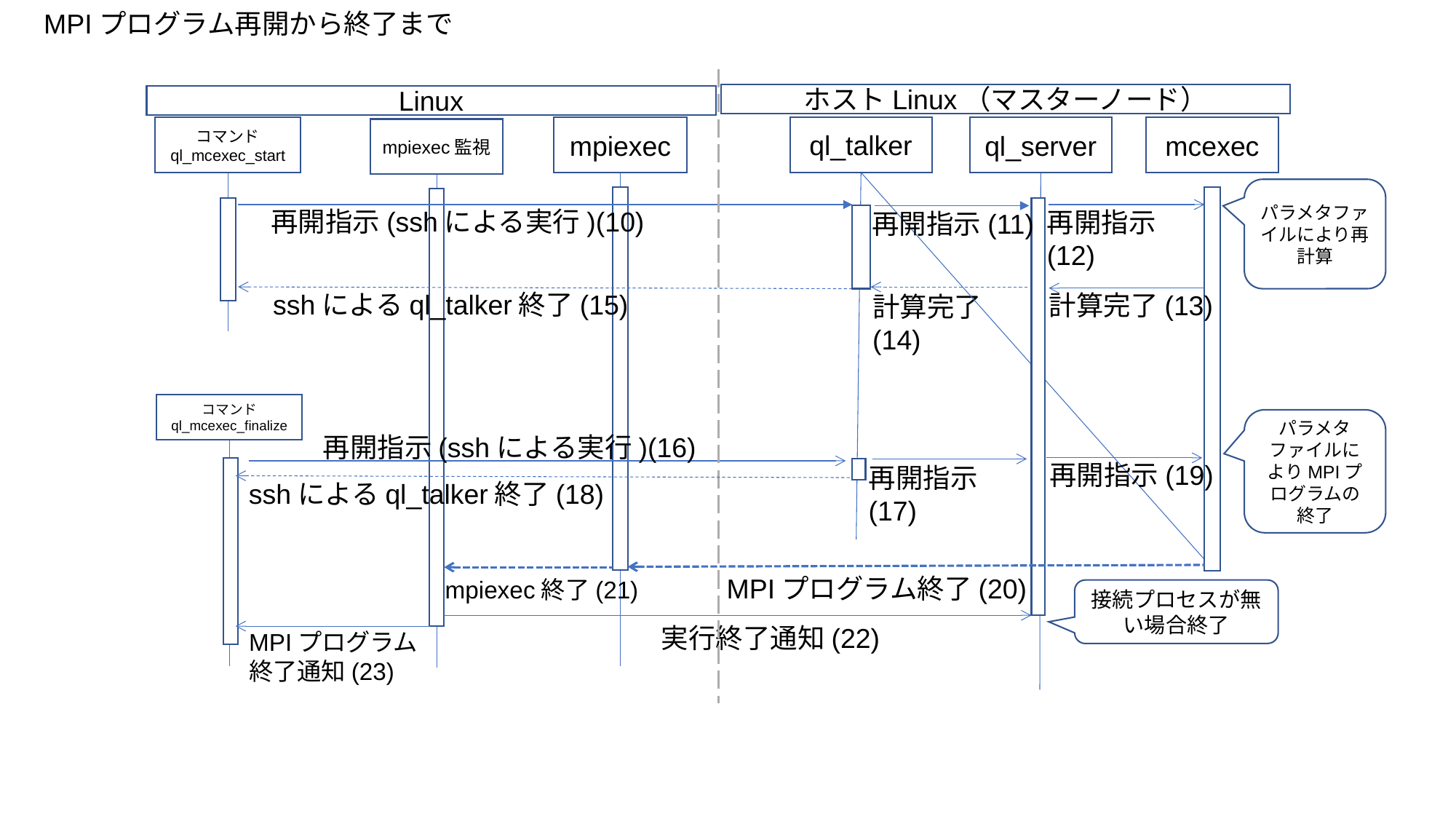

MPIプログラム再開から終了まで
ホストLinux（マスターノード）
Linux
ql_talker
コマンド
ql_mcexec_start
mpiexec
ql_server
mcexec
mpiexec監視
パラメタファイルにより再計算

再開指示(sshによる実行)(10)
再開指示(12)
再開指示(11)

sshによるql_talker終了(15)
計算完了(13)
計算完了(14)
コマンド
ql_mcexec_finalize
パラメタファイルによりMPIプログラムの終了
再開指示(sshによる実行)(16)
再開指示(19)
再開指示(17)

sshによるql_talker終了(18)
MPIプログラム終了(20)
mpiexec終了(21)
接続プロセスが無い場合終了
実行終了通知(22)
MPIプログラム
終了通知(23)